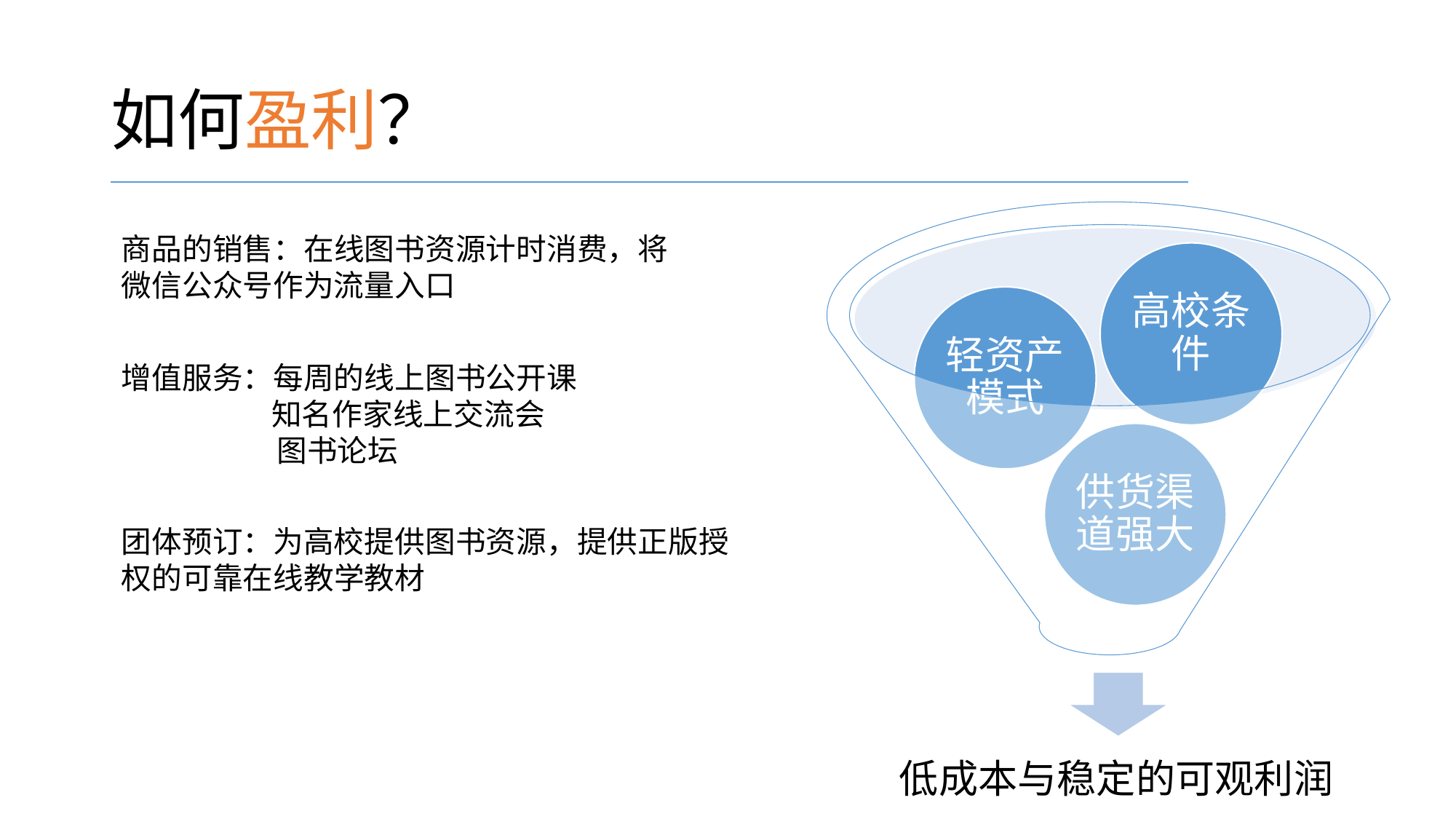

# 如何盈利？
低成本与稳定的可观利润
供货渠道强大
轻资产模式
高校条件
商品的销售：在线图书资源计时消费，将微信公众号作为流量入口
增值服务：每周的线上图书公开课
	     知名作家线上交流会
                      图书论坛
团体预订：为高校提供图书资源，提供正版授权的可靠在线教学教材